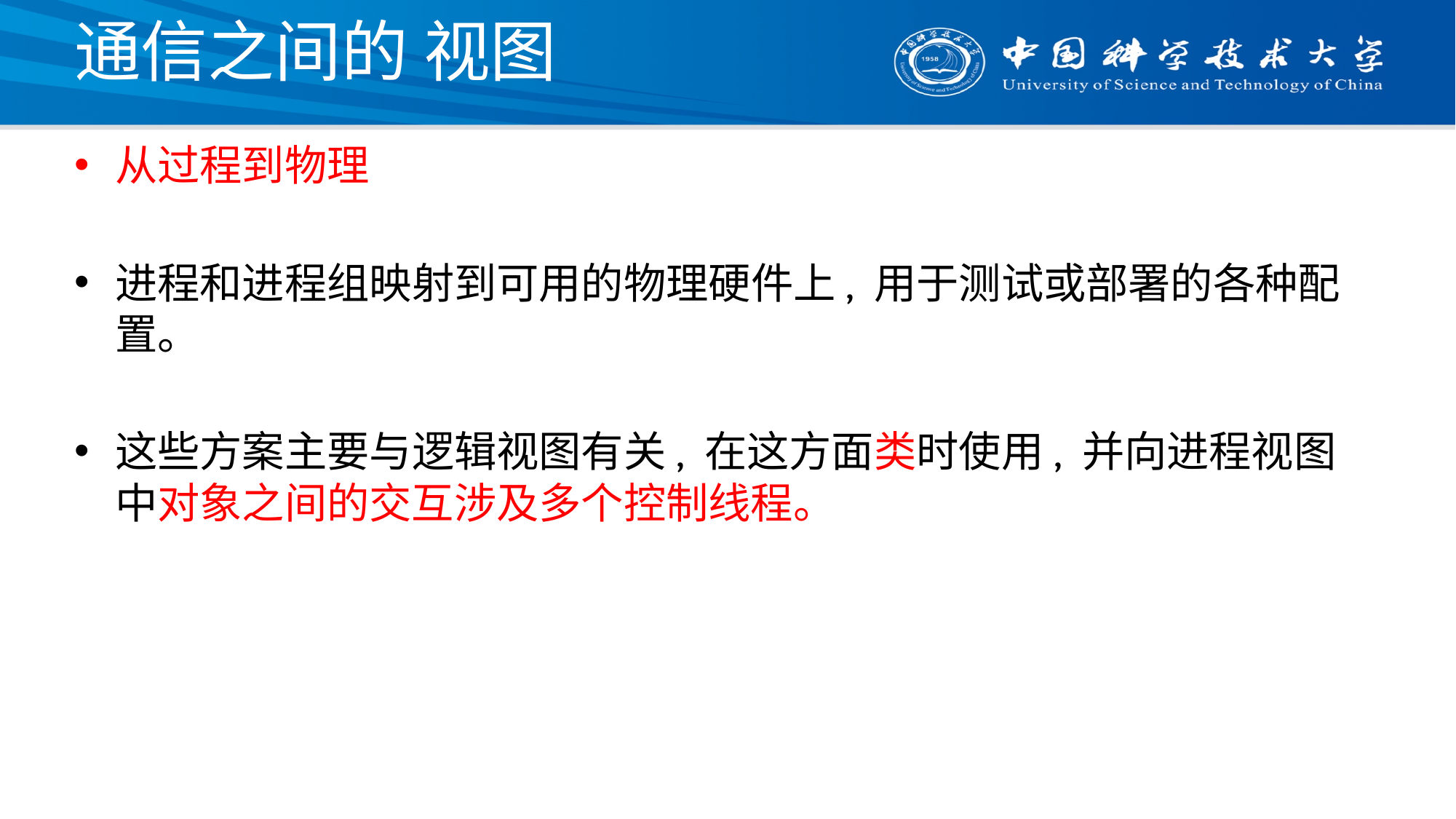

# 通信之间的 视图
从过程到物理

进程和进程组映射到可用的物理硬件上, 用于测试或部署的各种配置。

这些方案主要与逻辑视图有关, 在这方面类时使用, 并向进程视图中对象之间的交互涉及多个控制线程。